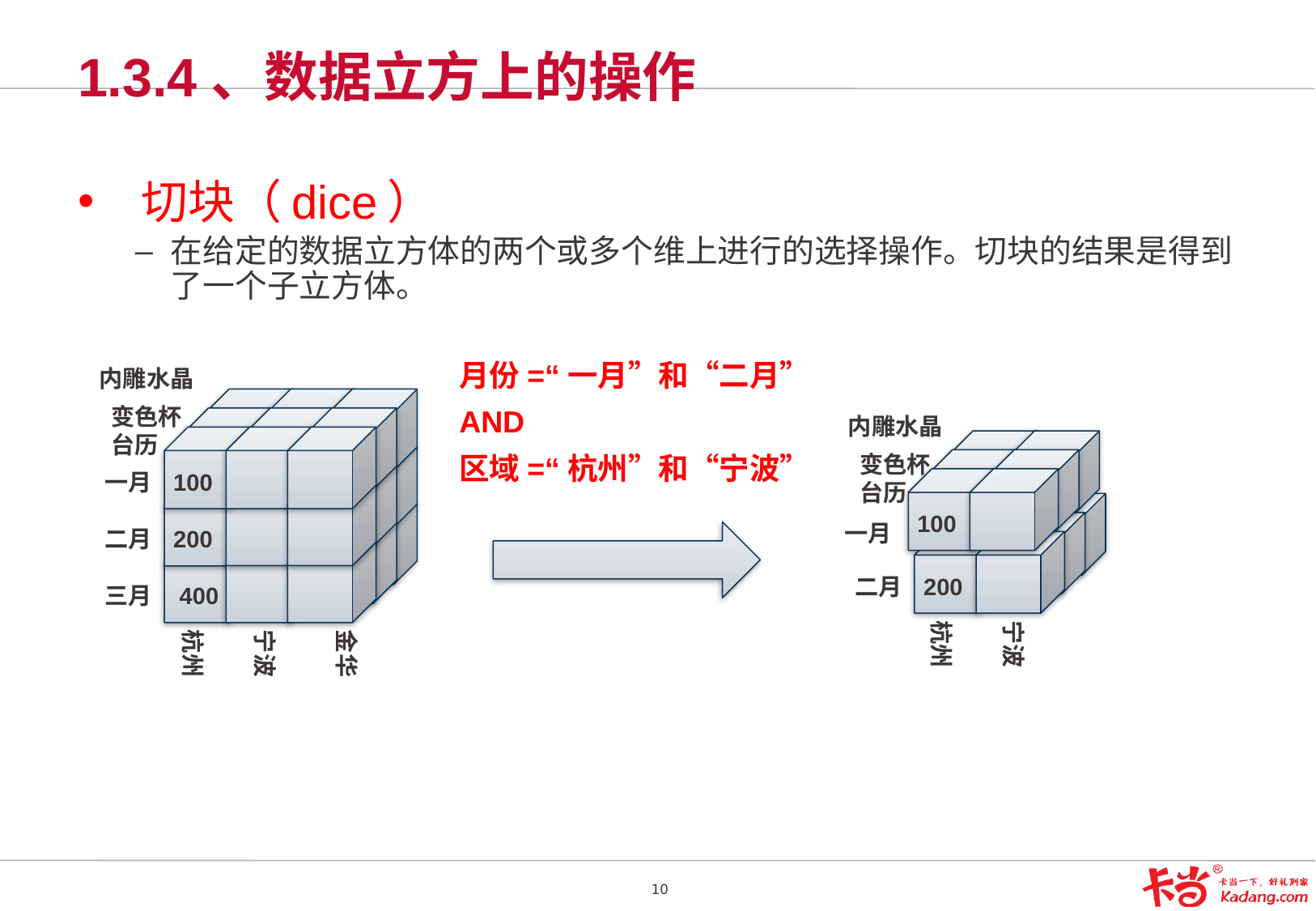

# 1.3.4、数据立方上的操作
 切块（dice）
在给定的数据立方体的两个或多个维上进行的选择操作。切块的结果是得到了一个子立方体。
月份=“一月”和“二月”
AND
区域=“杭州”和“宁波”
内雕水晶

变色杯
内雕水晶

台历

变色杯

一月
100

台历

100
一月

二月
200

二月
200
三月
400
杭州
宁波
杭州
宁波
金华